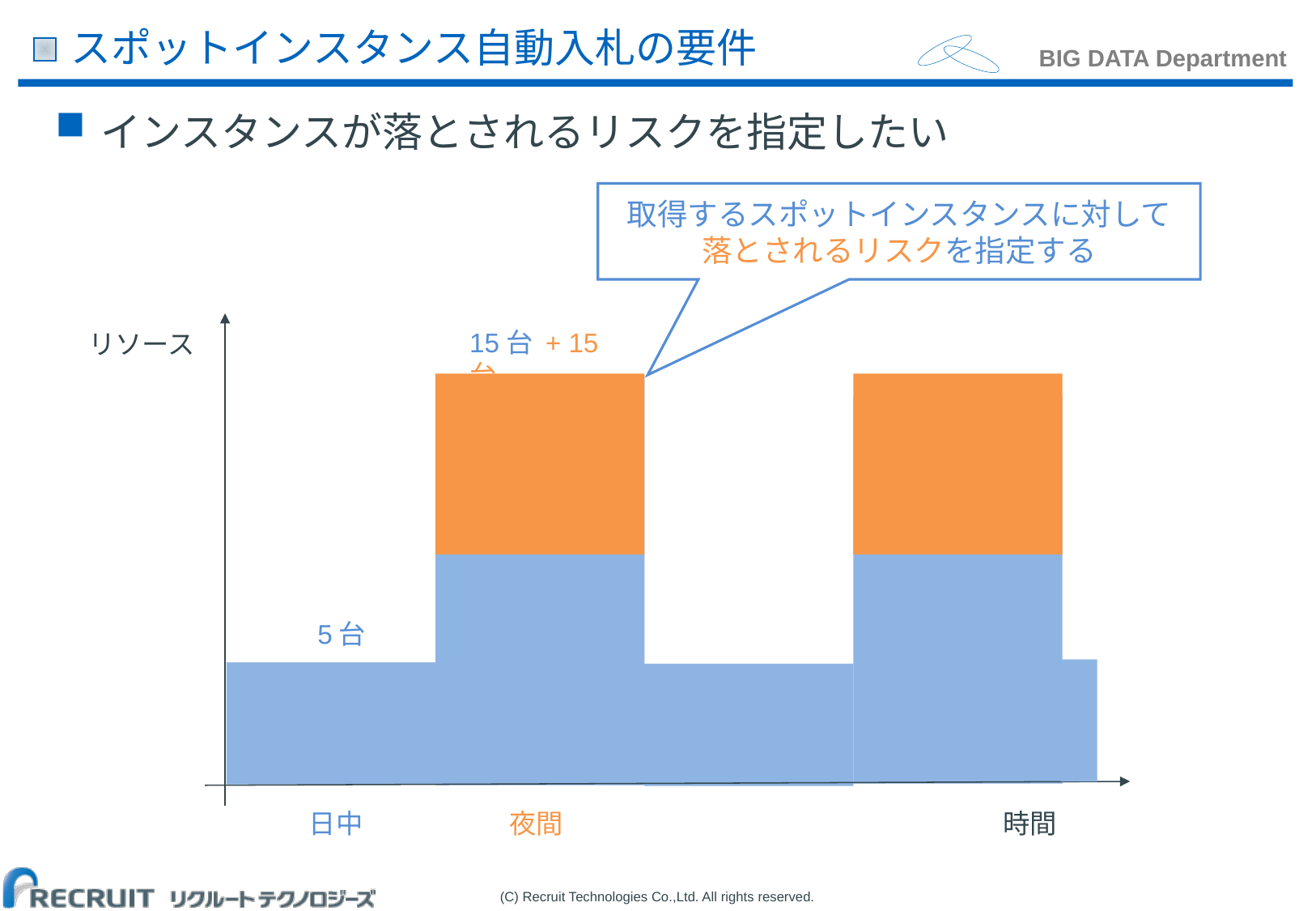

# スポットインスタンス自動入札の要件
インスタンスが落とされるリスクを指定したい
取得するスポットインスタンスに対して
落とされるリスクを指定する
15台 + 15台

リソース

5台

日中
夜間
時間